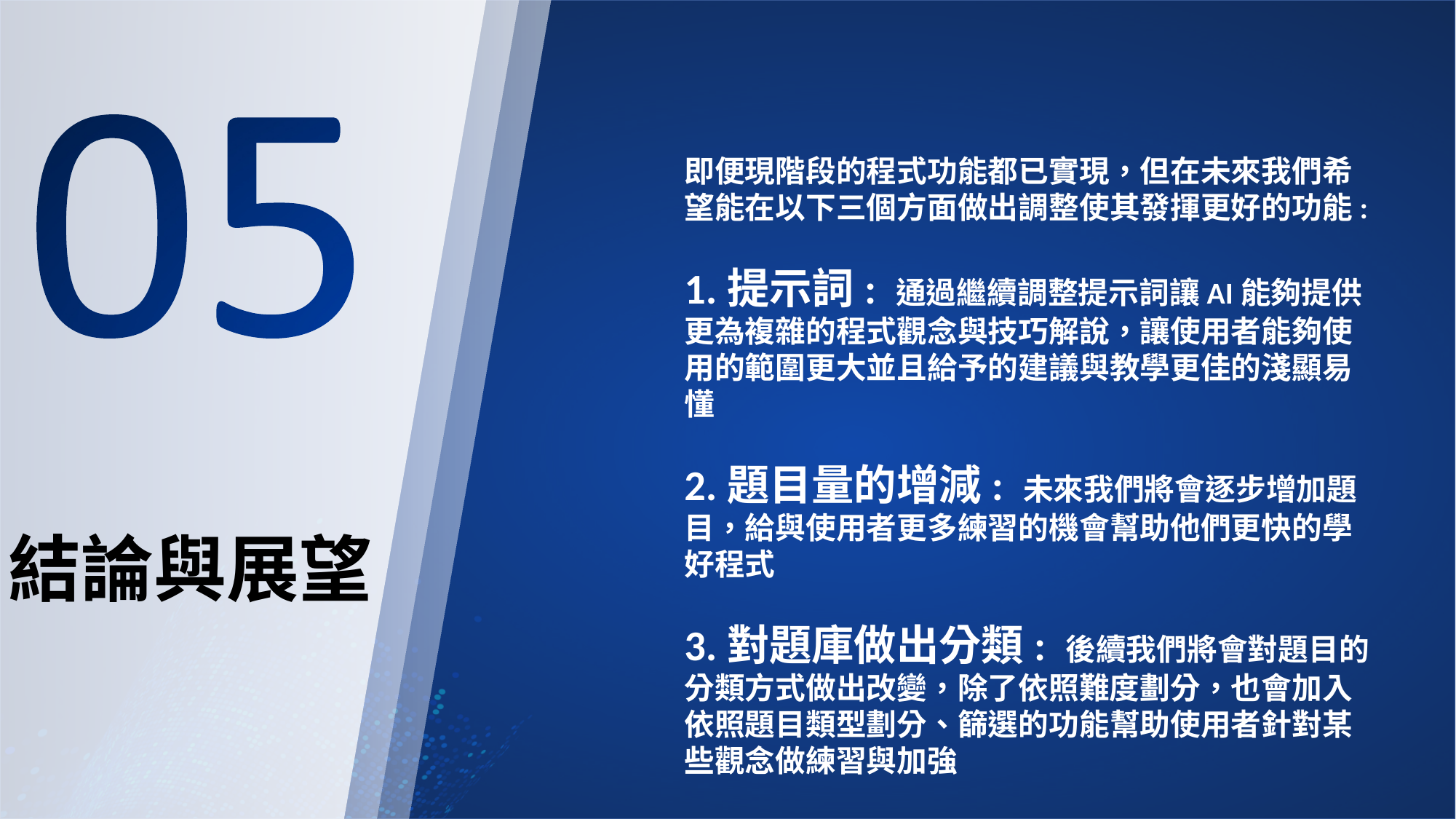

即便現階段的程式功能都已實現，但在未來我們希望能在以下三個方面做出調整使其發揮更好的功能:

1.提示詞: 通過繼續調整提示詞讓AI能夠提供更為複雜的程式觀念與技巧解說，讓使用者能夠使用的範圍更大並且給予的建議與教學更佳的淺顯易懂

2.題目量的增減: 未來我們將會逐步增加題目，給與使用者更多練習的機會幫助他們更快的學好程式

3.對題庫做出分類: 後續我們將會對題目的分類方式做出改變，除了依照難度劃分，也會加入依照題目類型劃分、篩選的功能幫助使用者針對某些觀念做練習與加強
結論與展望